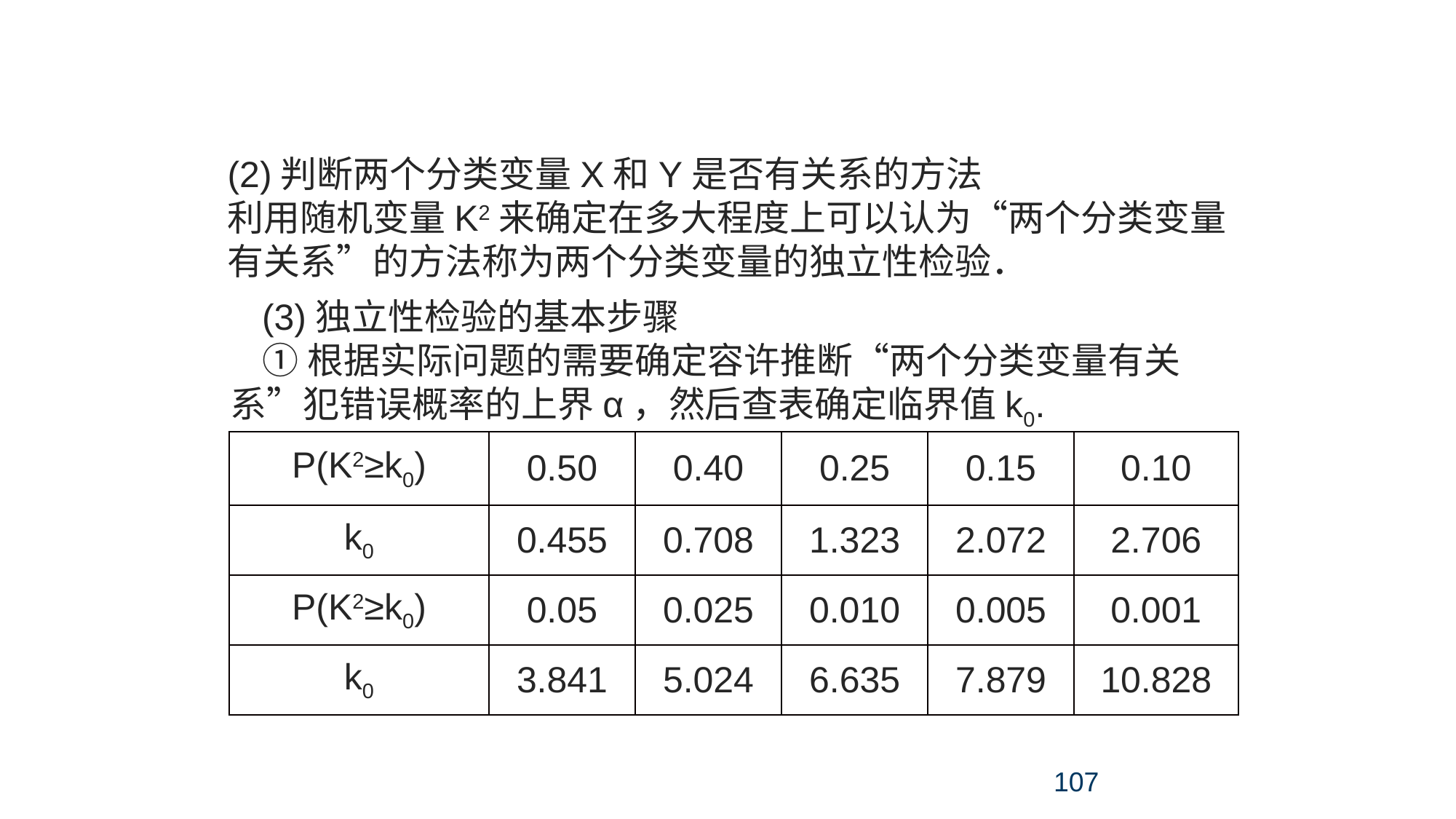

考点四  统计与统计案例
(2)判断两个分类变量X和Y是否有关系的方法
利用随机变量K2来确定在多大程度上可以认为“两个分类变量有关系”的方法称为两个分类变量的独立性检验．
(3)独立性检验的基本步骤
①根据实际问题的需要确定容许推断“两个分类变量有关系”犯错误概率的上界α，然后查表确定临界值k0.
| P(K2≥k0) | 0.50 | 0.40 | 0.25 | 0.15 | 0.10 |
| --- | --- | --- | --- | --- | --- |
| k0 | 0.455 | 0.708 | 1.323 | 2.072 | 2.706 |
| P(K2≥k0) | 0.05 | 0.025 | 0.010 | 0.005 | 0.001 |
| k0 | 3.841 | 5.024 | 6.635 | 7.879 | 10.828 |
107